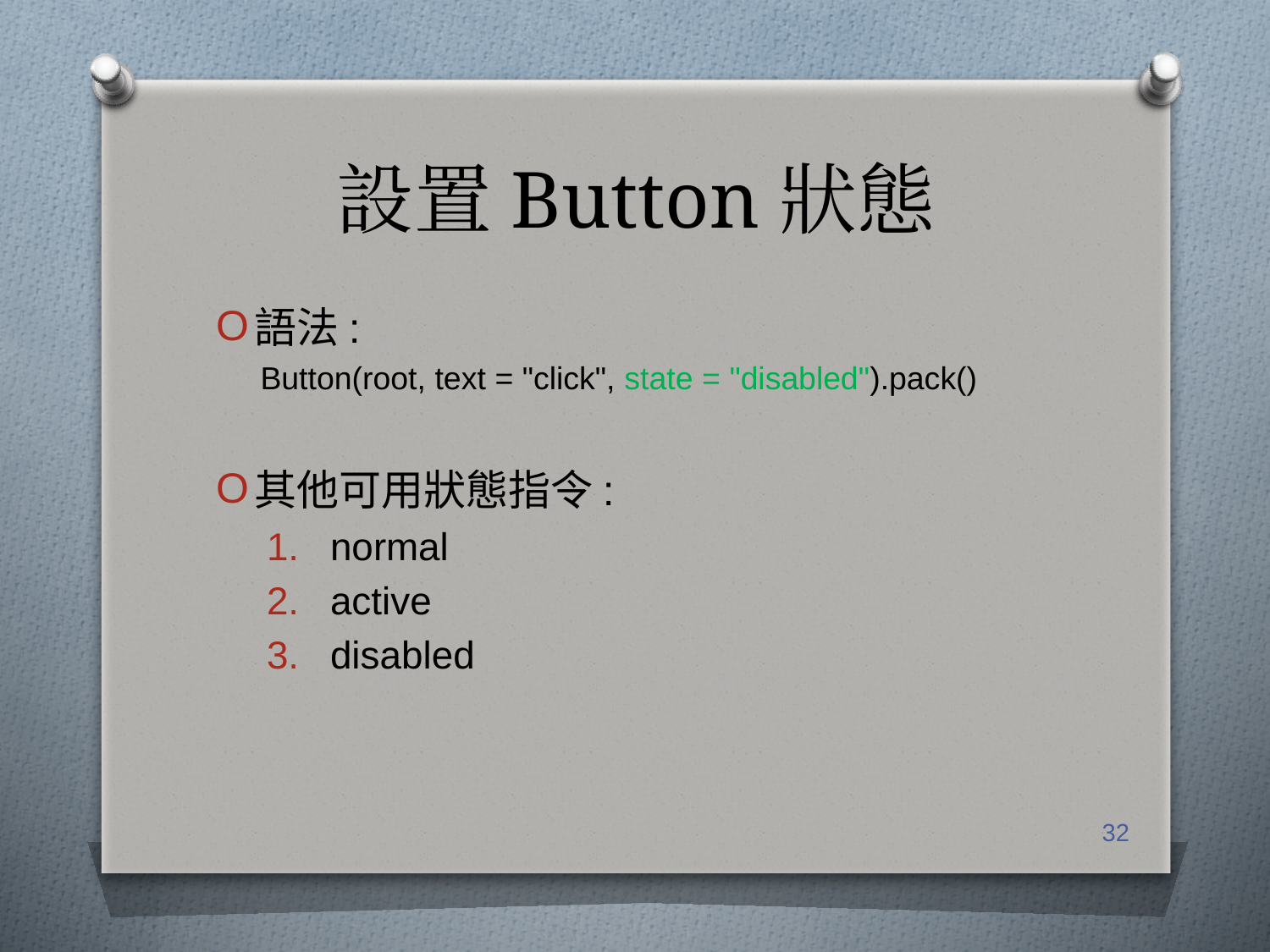

# 設置Button狀態
語法:
Button(root, text = "click", state = "disabled").pack()

其他可用狀態指令:
normal
active
disabled

32